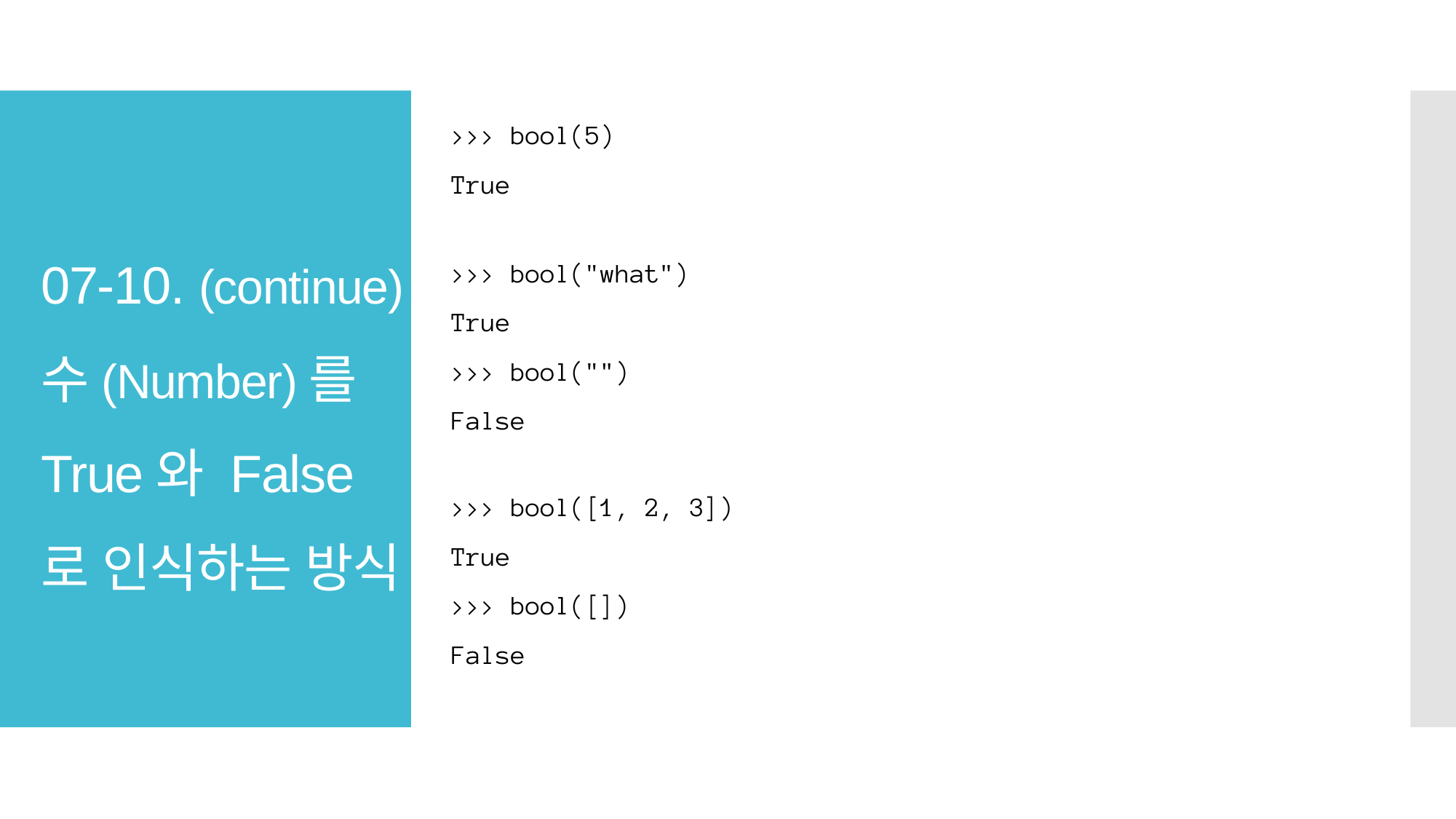

>>> bool(5)
True
# 07-10. (continue) 수(Number)를 True와 False로 인식하는 방식
>>> bool("what")
True
>>> bool("")
False
>>> bool([1, 2, 3])
True
>>> bool([])
False